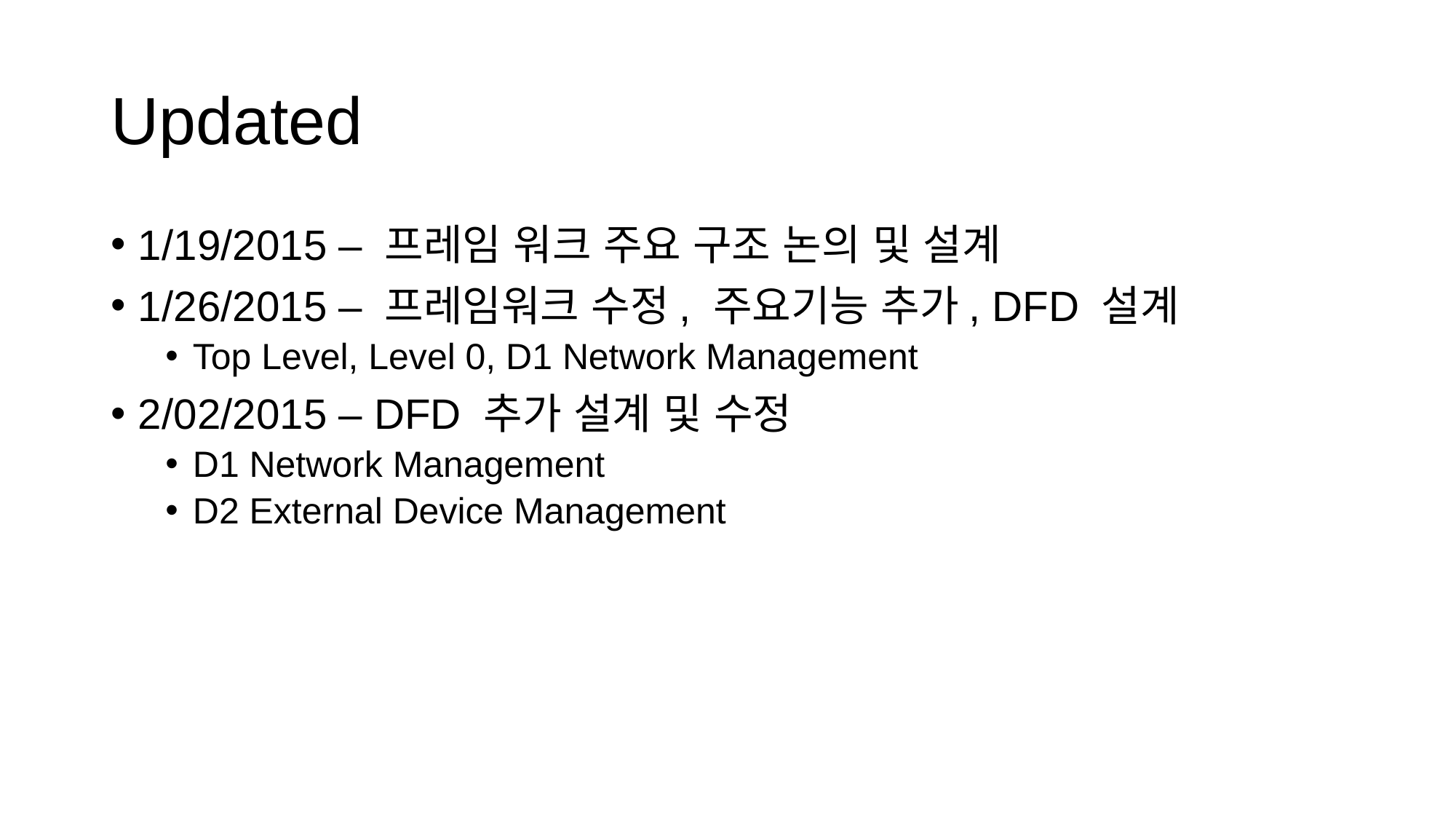

# Updated
1/19/2015 – 프레임 워크 주요 구조 논의 및 설계
1/26/2015 – 프레임워크 수정, 주요기능 추가, DFD 설계
Top Level, Level 0, D1 Network Management
2/02/2015 – DFD 추가 설계 및 수정
D1 Network Management
D2 External Device Management